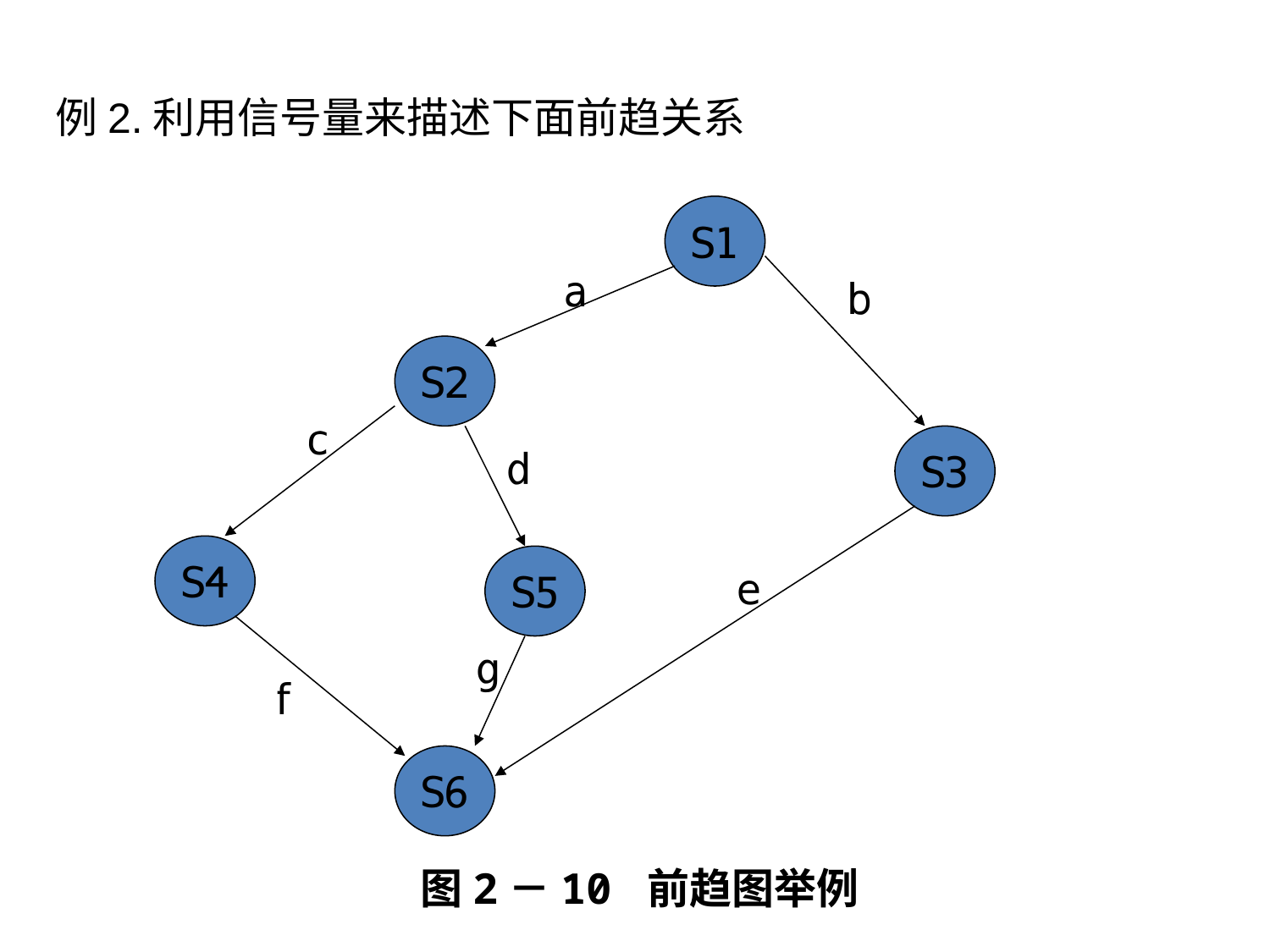

# 例2.利用信号量来描述下面前趋关系
S1

a

b
S2

c

S3
d

S4
S5
e

g

f
S6
图2－10 前趋图举例